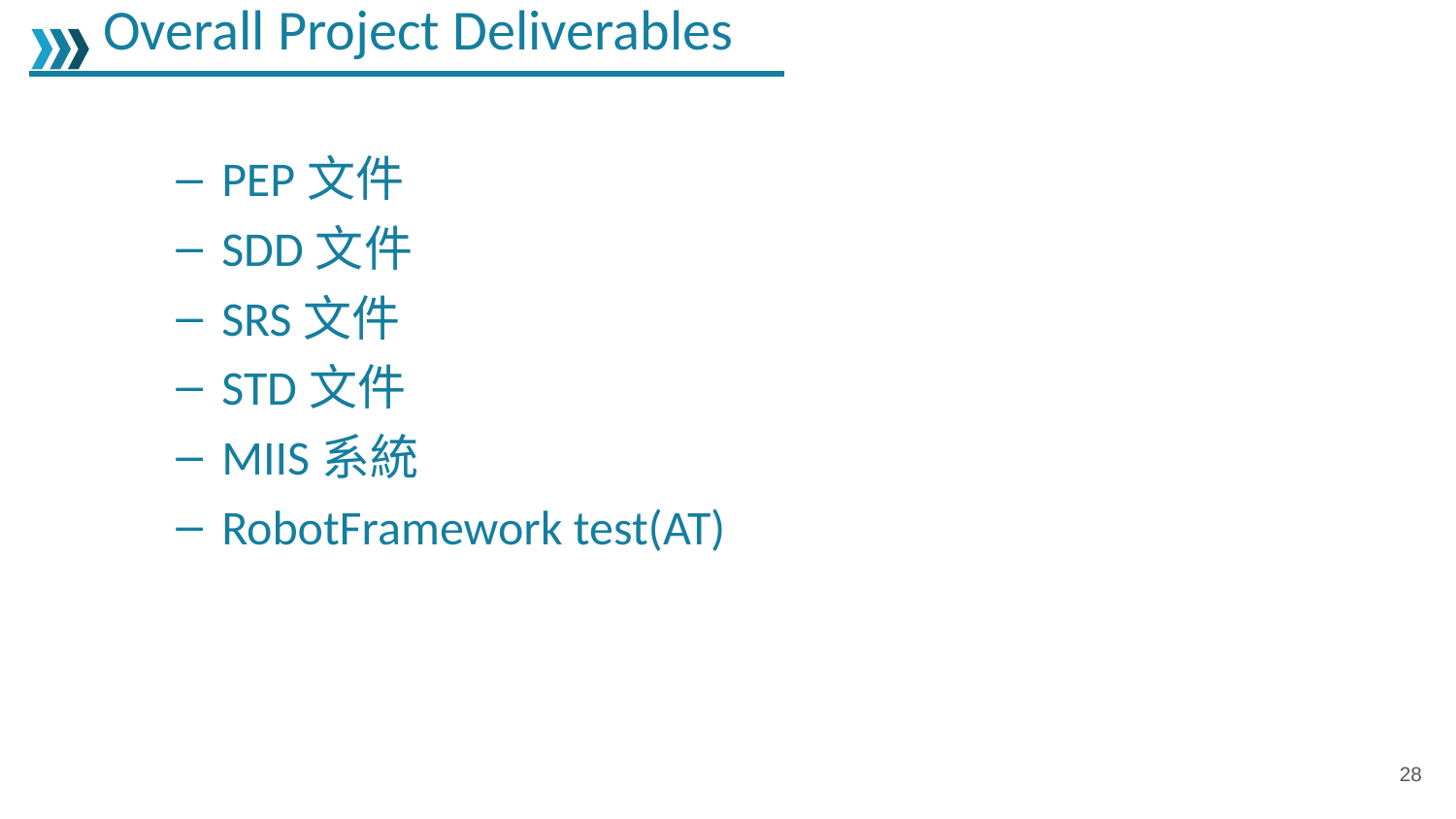

Overall Project Deliverables

PEP文件
SDD文件
SRS文件
STD文件
MIIS系統
RobotFramework test(AT)
28